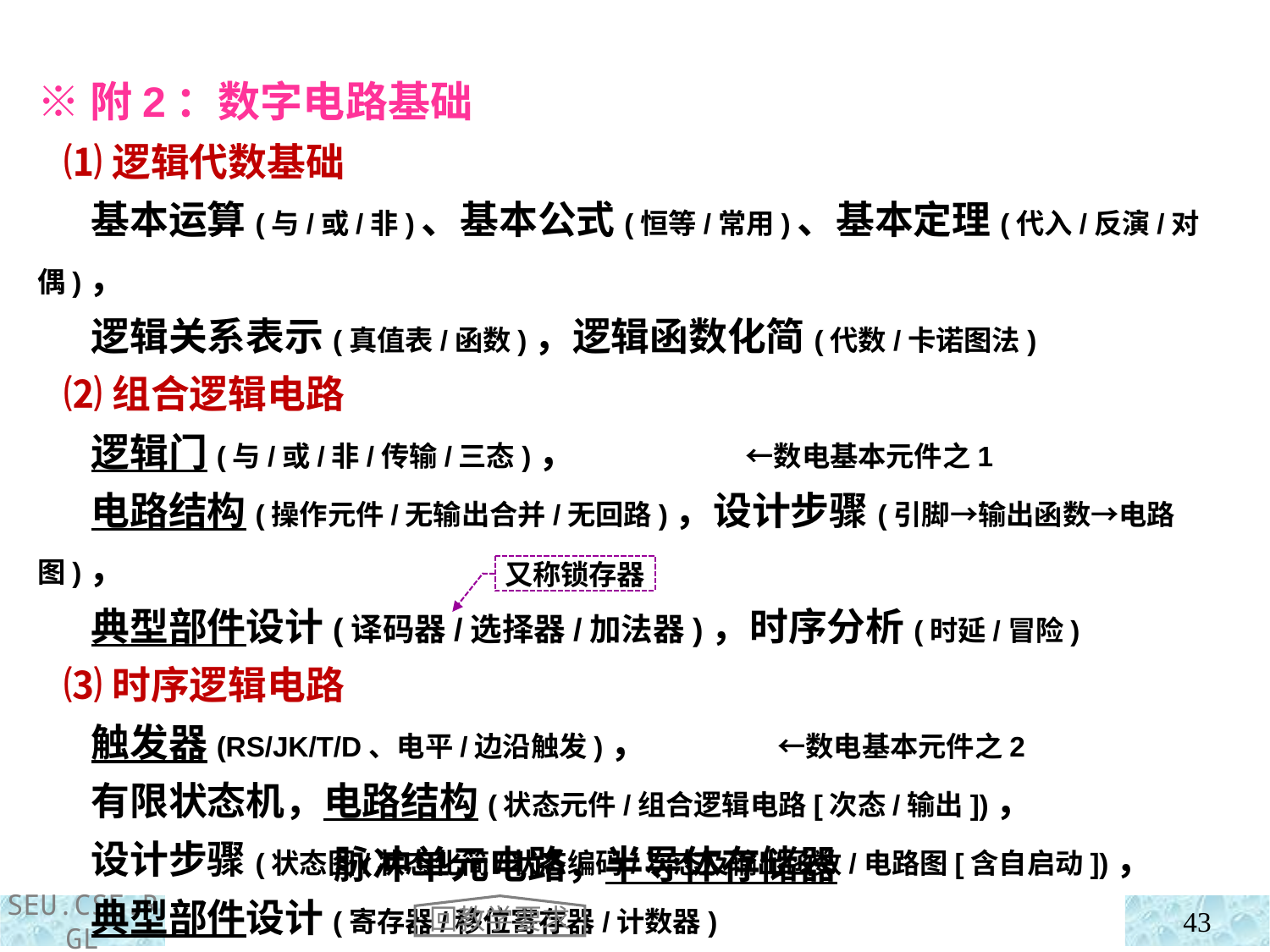

※附2：数字电路基础
   ⑴逻辑代数基础
     基本运算(与/或/非)、基本公式(恒等/常用)、基本定理(代入/反演/对偶)，
     逻辑关系表示(真值表/函数)，逻辑函数化简(代数/卡诺图法)
   ⑵组合逻辑电路
     逻辑门(与/或/非/传输/三态)，                   ←数电基本元件之1
     电路结构(操作元件/无输出合并/无回路)，设计步骤(引脚→输出函数→电路图)，
     典型部件设计(译码器/选择器/加法器)，时序分析(时延/冒险)
   ⑶时序逻辑电路
     触发器(RS/JK/T/D、电平/边沿触发)，                ←数电基本元件之2
     有限状态机，电路结构(状态元件/组合逻辑电路[次态/输出])，
     设计步骤(状态图/状态化简/状态编码/次态及输出函数/电路图[含自启动])，
     典型部件设计(寄存器/移位寄存器/计数器)
   ⑷其他电路
又称锁存器
脉冲单元电路，半导体存储器
回教学要求
43